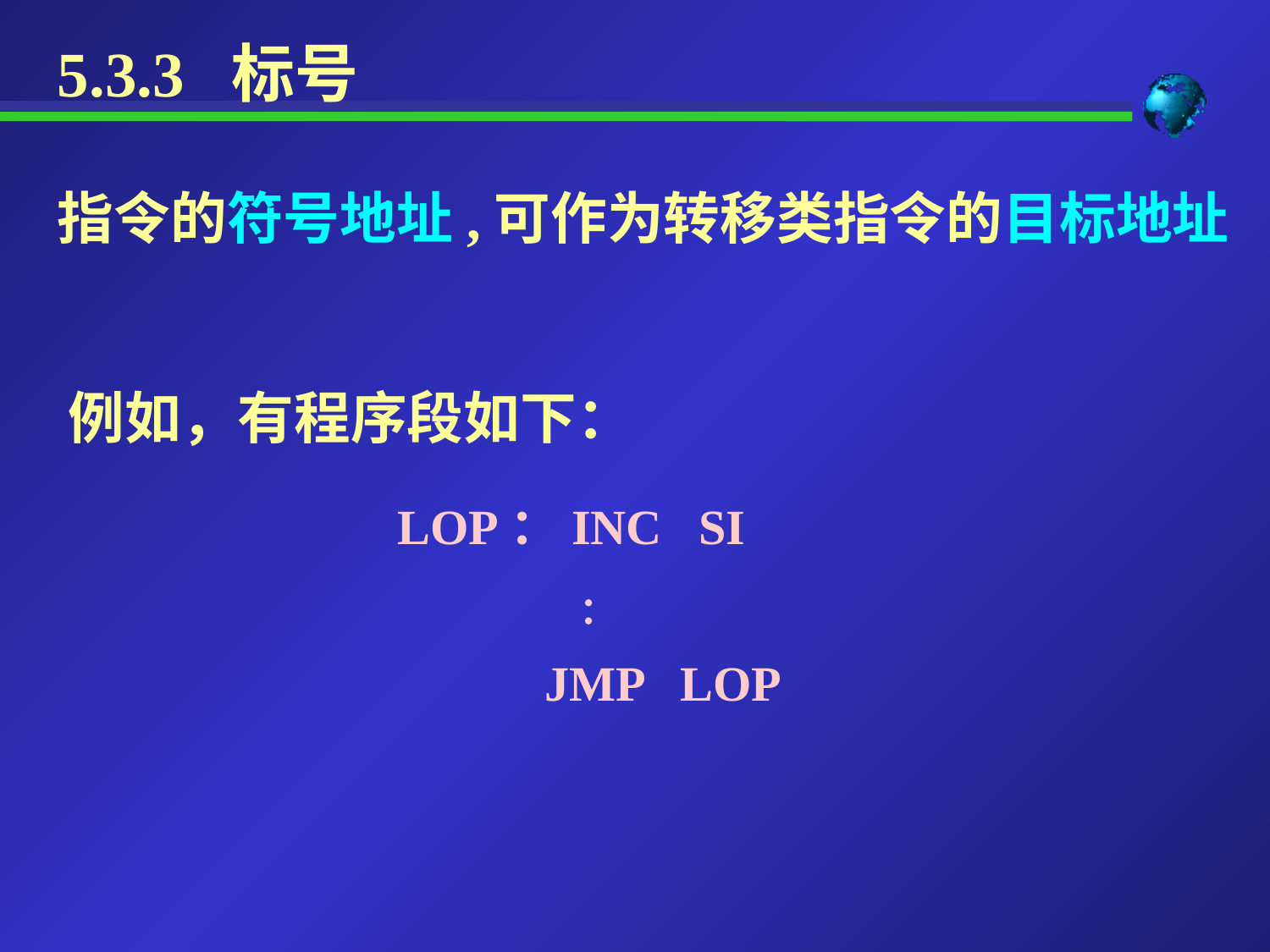

5.3.3  标号
指令的符号地址,可作为转移类指令的目标地址
例如，有程序段如下：
LOP：INC   SI
               :
            JMP   LOP
23